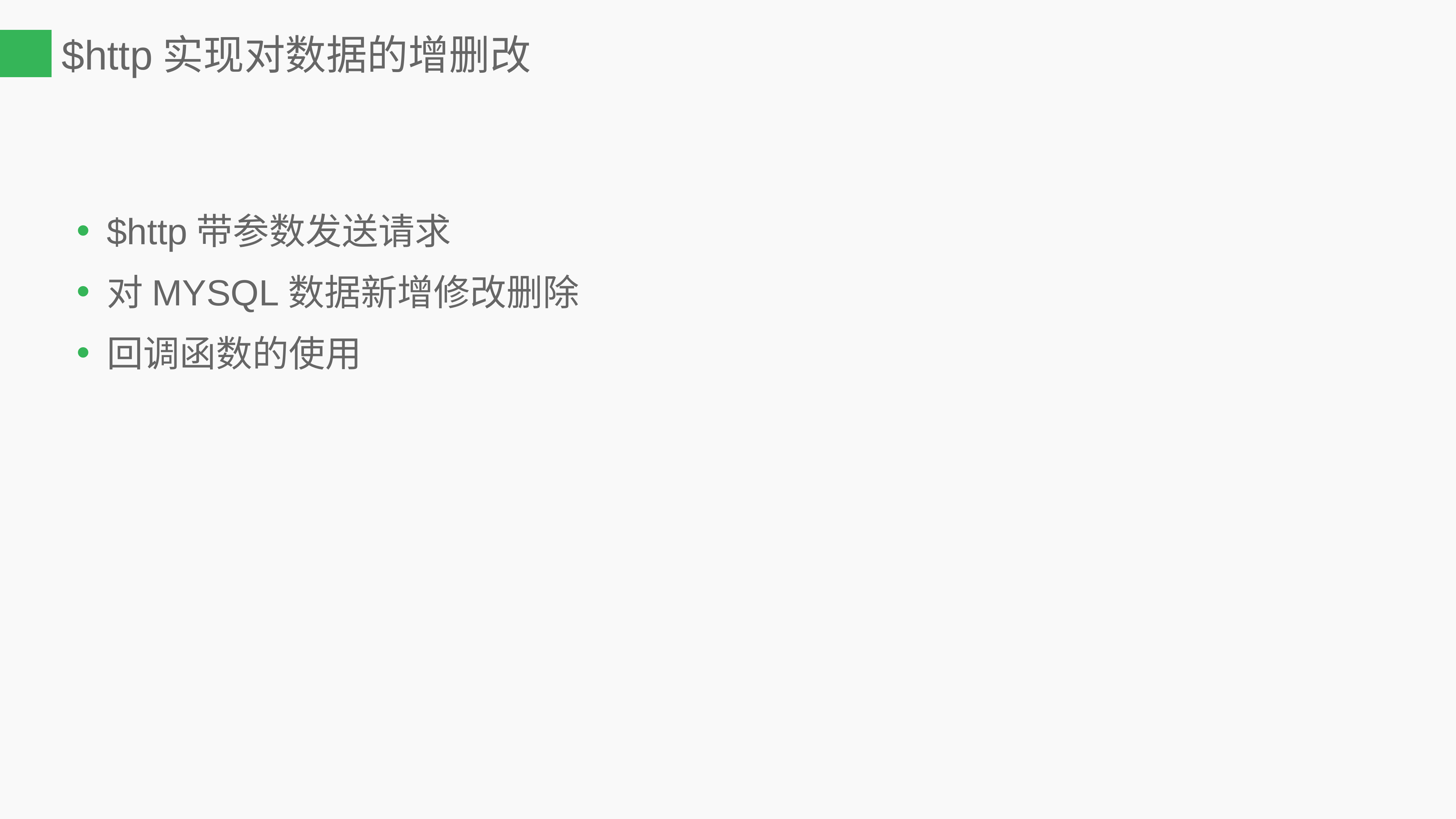

# $http实现对数据的增删改
$http带参数发送请求
对MYSQL数据新增修改删除
回调函数的使用